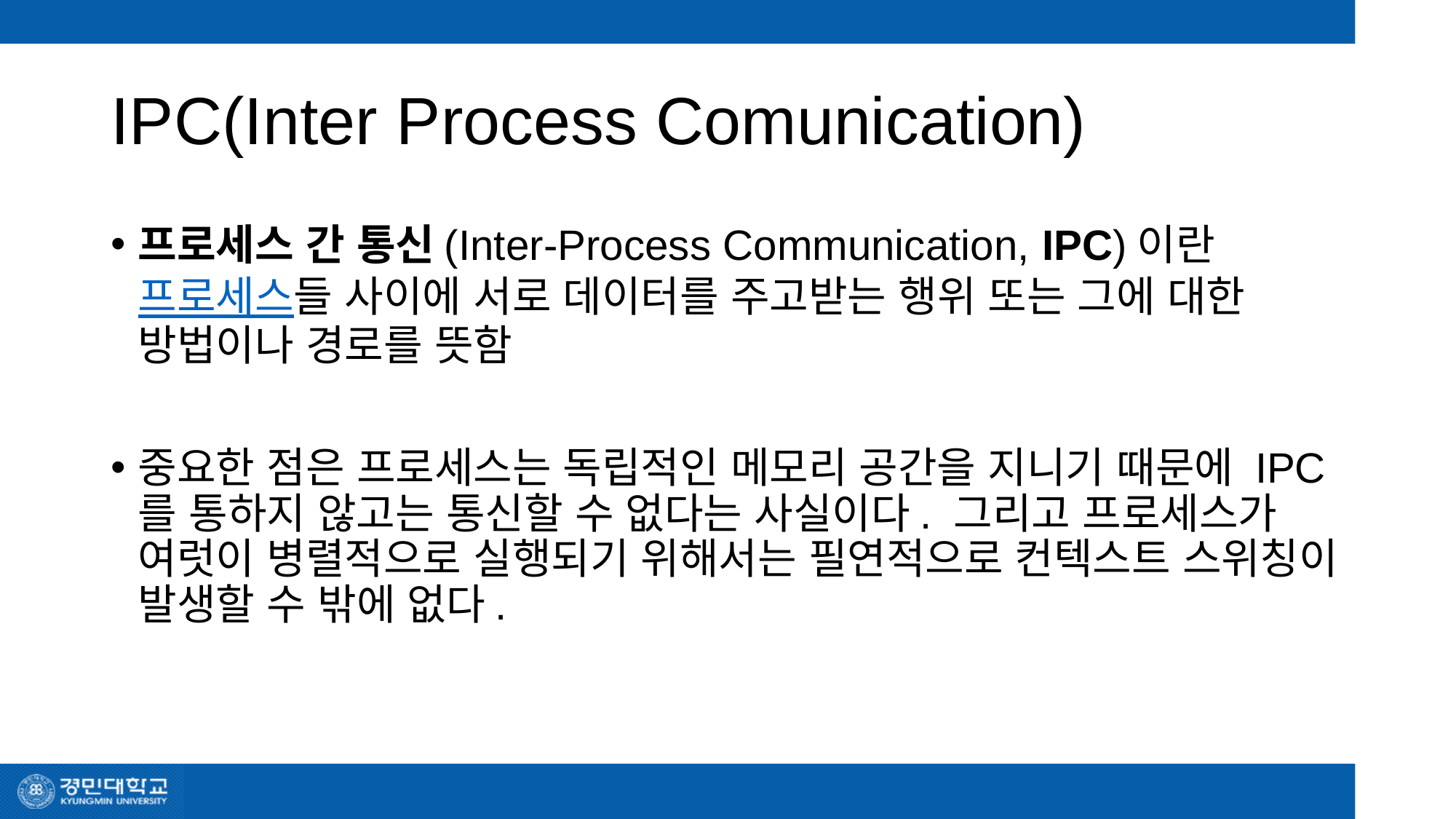

# IPC(Inter Process Comunication)
프로세스 간 통신(Inter-Process Communication, IPC)이란 프로세스들 사이에 서로 데이터를 주고받는 행위 또는 그에 대한 방법이나 경로를 뜻함

중요한 점은 프로세스는 독립적인 메모리 공간을 지니기 때문에 IPC를 통하지 않고는 통신할 수 없다는 사실이다. 그리고 프로세스가 여럿이 병렬적으로 실행되기 위해서는 필연적으로 컨텍스트 스위칭이 발생할 수 밖에 없다.